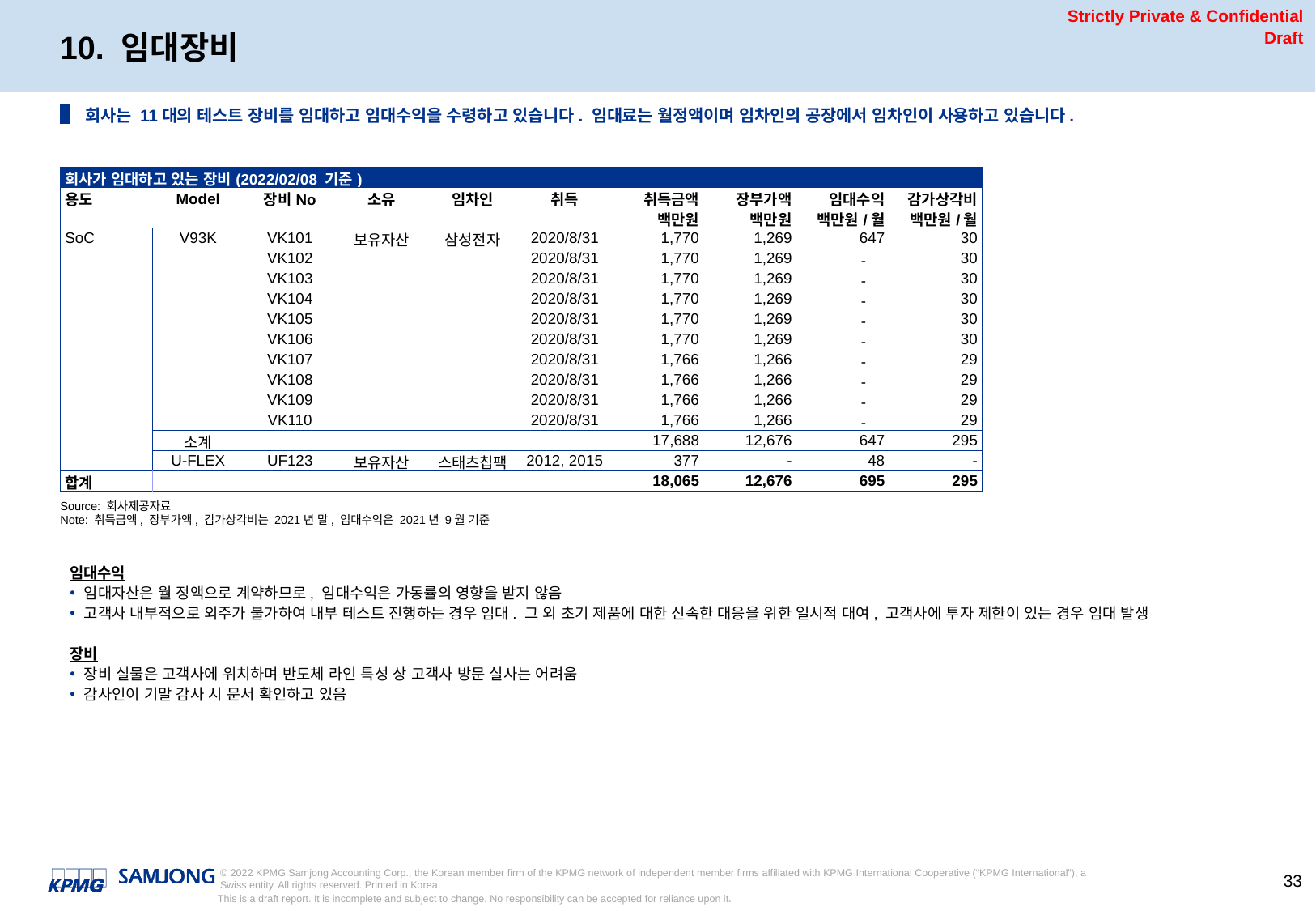

# 10. 임대장비
▌회사는 11대의 테스트 장비를 임대하고 임대수익을 수령하고 있습니다. 임대료는 월정액이며 임차인의 공장에서 임차인이 사용하고 있습니다.

| 회사가 임대하고 있는 장비(2022/02/08 기준) |  |  |  |  |  |  |  |  |  |
| --- | --- | --- | --- | --- | --- | --- | --- | --- | --- |
| 용도 | Model | 장비No | 소유 | 임차인 | 취득 | 취득금액 | 장부가액 | 임대수익 | 감가상각비 |
|  |  |  |  |  |  | 백만원 | 백만원 | 백만원/월 | 백만원/월 |
| SoC | V93K | VK101 | 보유자산 | 삼성전자 | 2020/8/31 | 1,770 | 1,269 | 647 | 30 |
|  |  | VK102 |  |  | 2020/8/31 | 1,770 | 1,269 | - | 30 |
|  |  | VK103 |  |  | 2020/8/31 | 1,770 | 1,269 | - | 30 |
|  |  | VK104 |  |  | 2020/8/31 | 1,770 | 1,269 | - | 30 |
|  |  | VK105 |  |  | 2020/8/31 | 1,770 | 1,269 | - | 30 |
|  |  | VK106 |  |  | 2020/8/31 | 1,770 | 1,269 | - | 30 |
|  |  | VK107 |  |  | 2020/8/31 | 1,766 | 1,266 | - | 29 |
|  |  | VK108 |  |  | 2020/8/31 | 1,766 | 1,266 | - | 29 |
|  |  | VK109 |  |  | 2020/8/31 | 1,766 | 1,266 | - | 29 |
|  |  | VK110 |  |  | 2020/8/31 | 1,766 | 1,266 | - | 29 |
|  | 소계 |  |  |  |  | 17,688 | 12,676 | 647 | 295 |
|  | U-FLEX | UF123 | 보유자산 | 스태츠칩팩 | 2012, 2015 | 377 | - | 48 | - |
| 합계 |  |  |  |  |  | 18,065 | 12,676 | 695 | 295 |
Source: 회사제공자료
Note: 취득금액, 장부가액, 감가상각비는 2021년 말, 임대수익은 2021년 9월 기준
임대수익
임대자산은 월 정액으로 계약하므로, 임대수익은 가동률의 영향을 받지 않음
고객사 내부적으로 외주가 불가하여 내부 테스트 진행하는 경우 임대. 그 외 초기 제품에 대한 신속한 대응을 위한 일시적 대여, 고객사에 투자 제한이 있는 경우 임대 발생

장비
장비 실물은 고객사에 위치하며 반도체 라인 특성 상 고객사 방문 실사는 어려움
감사인이 기말 감사 시 문서 확인하고 있음